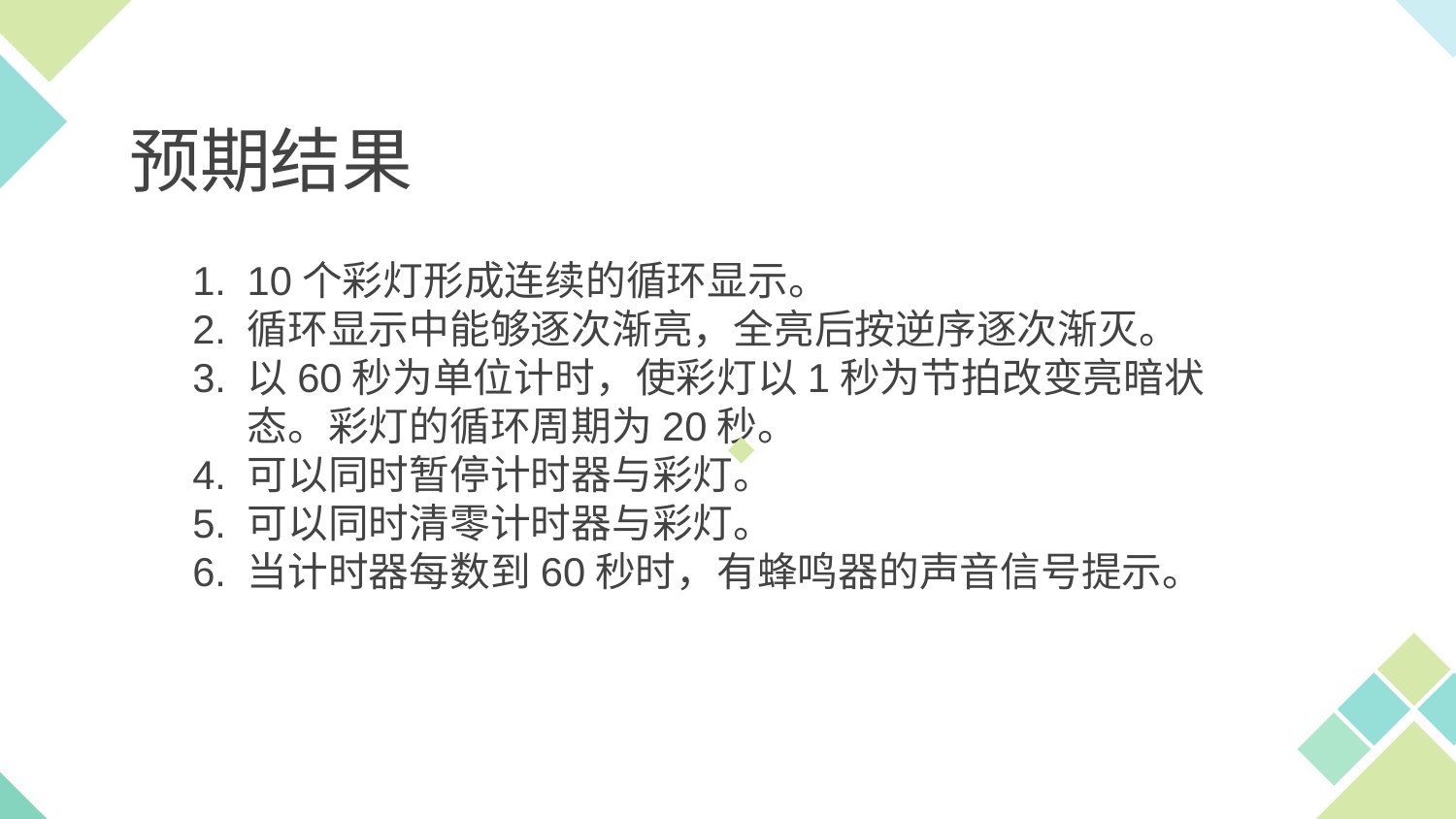

# 预期结果
10个彩灯形成连续的循环显示。
循环显示中能够逐次渐亮，全亮后按逆序逐次渐灭。
以60秒为单位计时，使彩灯以1秒为节拍改变亮暗状态。彩灯的循环周期为20秒。
可以同时暂停计时器与彩灯。
可以同时清零计时器与彩灯。
当计时器每数到60秒时，有蜂鸣器的声音信号提示。